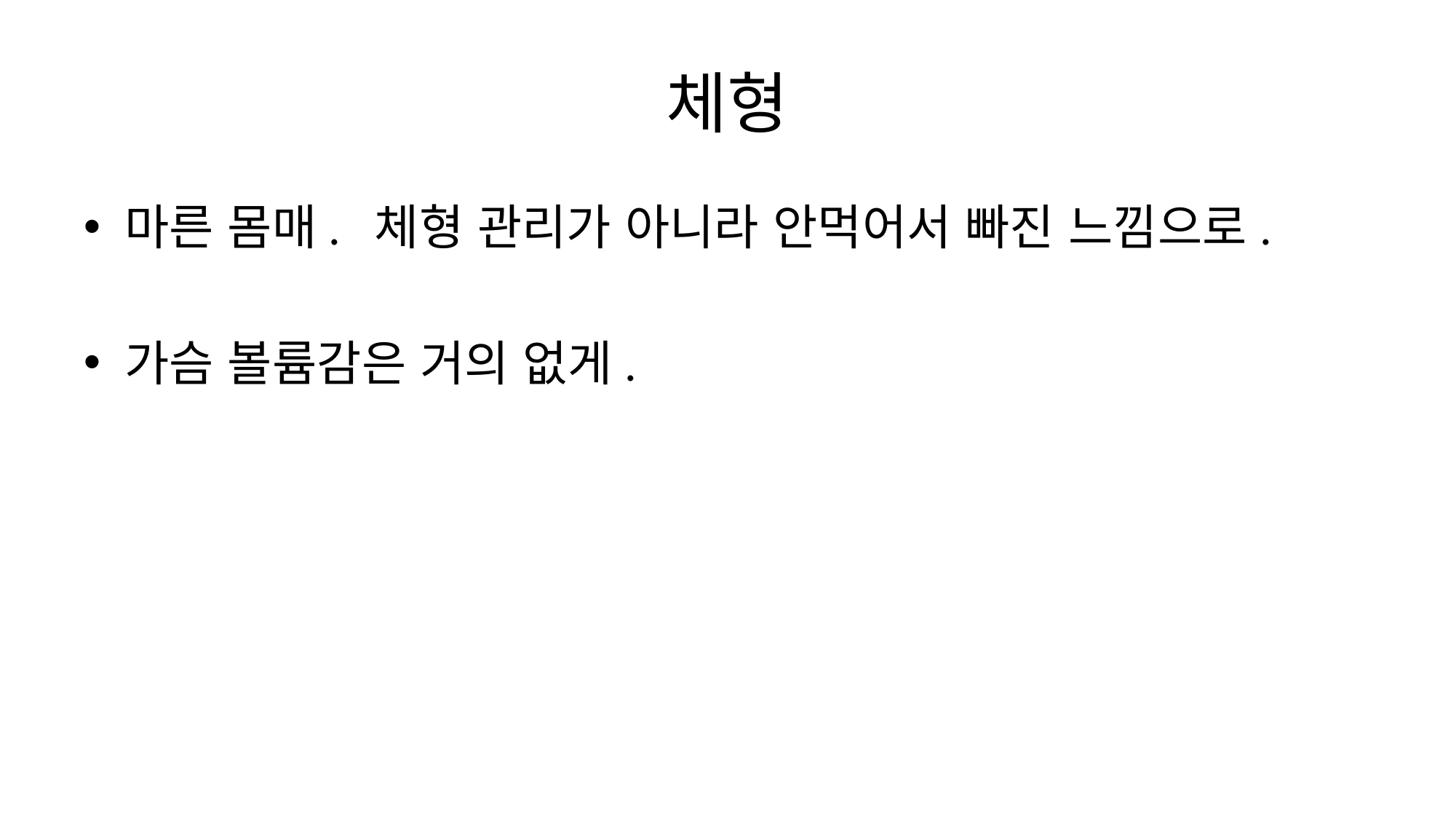

# 체형
마른 몸매.  체형 관리가 아니라 안먹어서 빠진 느낌으로.

가슴 볼륨감은 거의 없게.